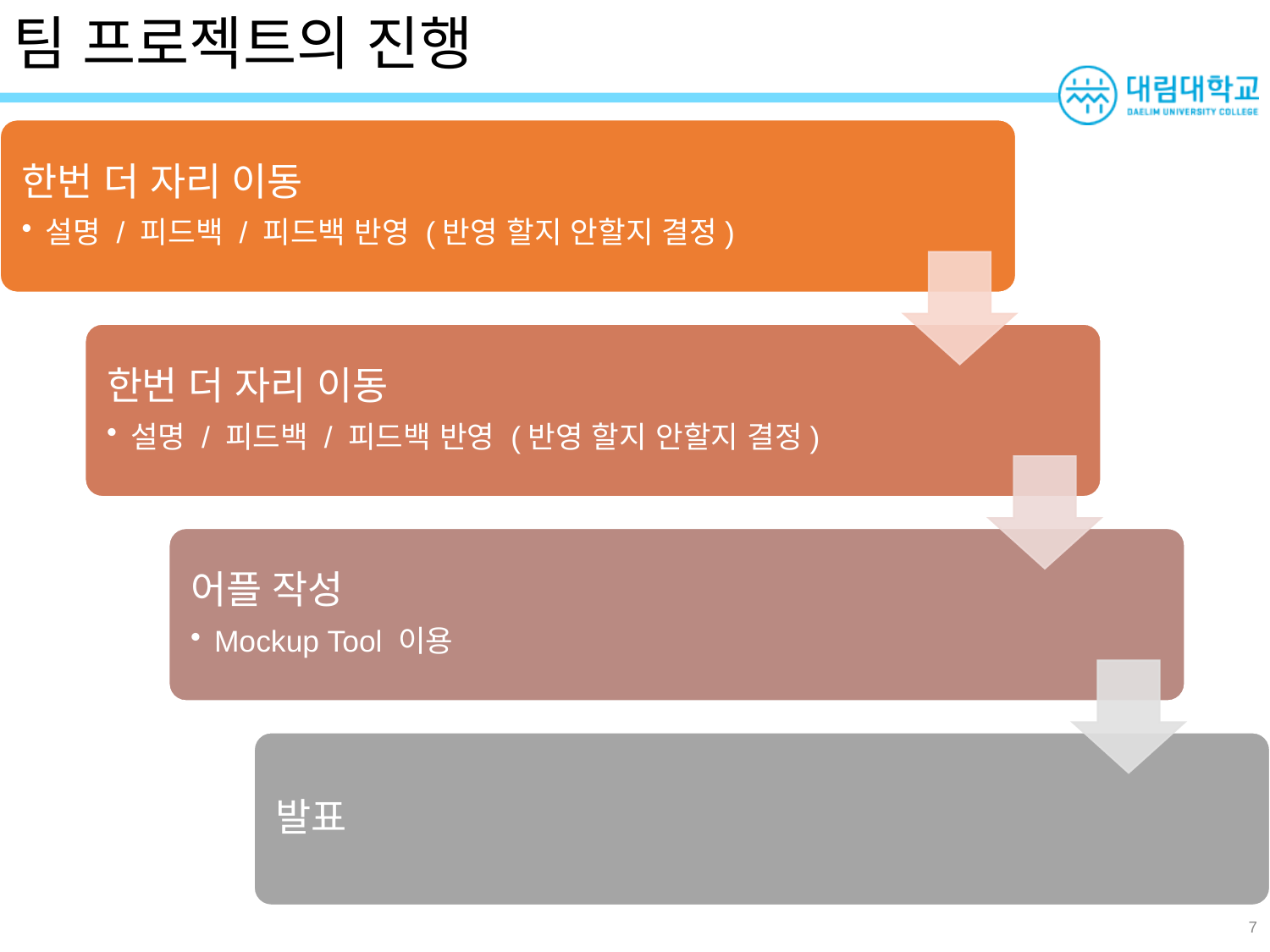

# 팀 프로젝트의 진행
한번 더 자리 이동
설명 / 피드백 / 피드백 반영 (반영 할지 안할지 결정)
한번 더 자리 이동
설명 / 피드백 / 피드백 반영 (반영 할지 안할지 결정)
어플 작성
Mockup Tool 이용
발표

7